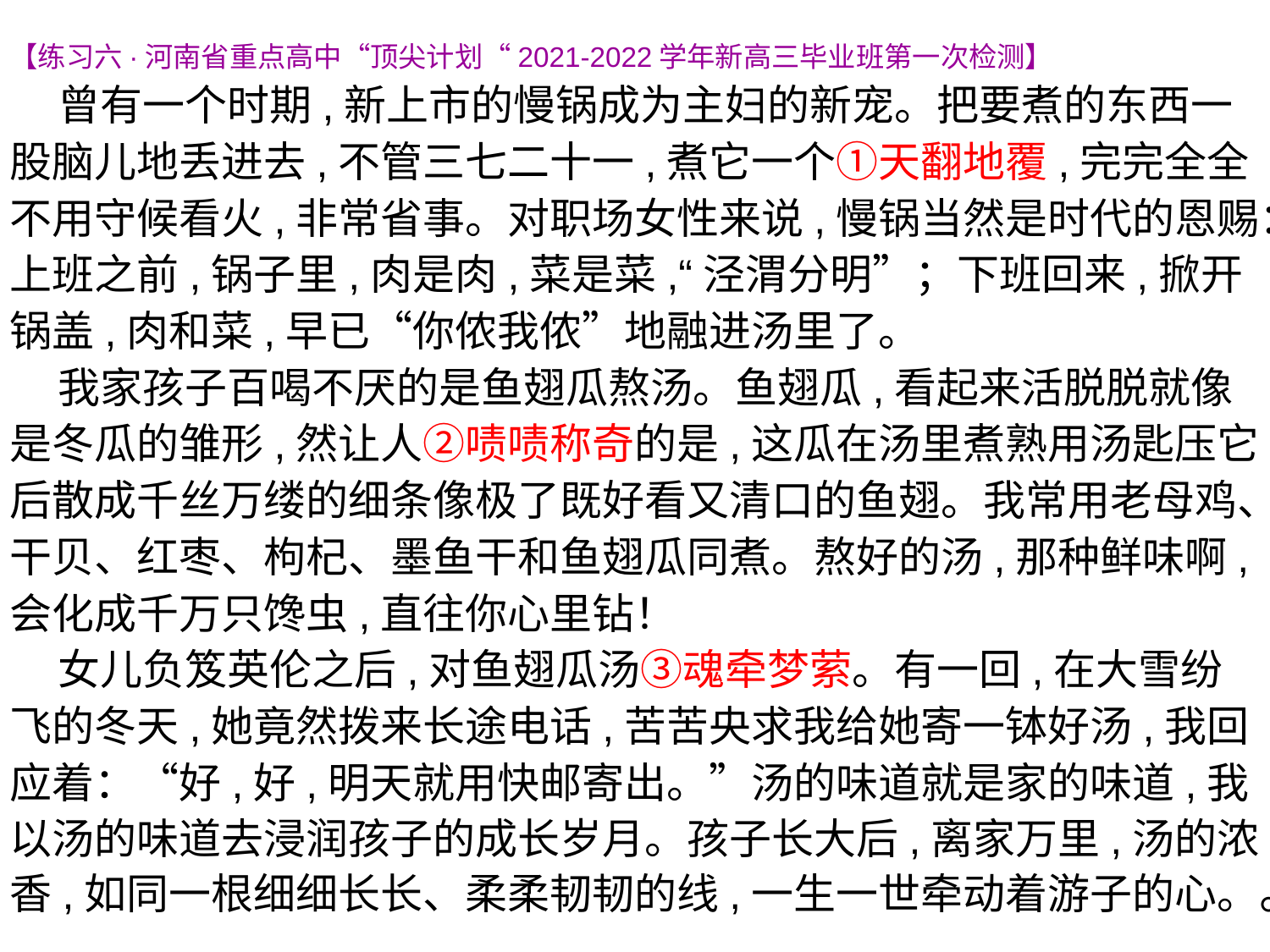

【练习六·河南省重点高中“顶尖计划“2021-2022学年新高三毕业班第一次检测】
    曾有一个时期,新上市的慢锅成为主妇的新宠。把要煮的东西一股脑儿地丢进去,不管三七二十一,煮它一个①天翻地覆,完完全全不用守候看火,非常省事。对职场女性来说,慢锅当然是时代的恩赐：上班之前,锅子里,肉是肉,菜是菜,“泾渭分明”；下班回来,掀开锅盖,肉和菜,早已“你侬我侬”地融进汤里了。
    我家孩子百喝不厌的是鱼翅瓜熬汤。鱼翅瓜,看起来活脱脱就像是冬瓜的雏形,然让人②啧啧称奇的是,这瓜在汤里煮熟用汤匙压它后散成千丝万缕的细条像极了既好看又清口的鱼翅。我常用老母鸡、干贝、红枣、枸杞、墨鱼干和鱼翅瓜同煮。熬好的汤,那种鲜味啊,会化成千万只馋虫,直往你心里钻！
    女儿负笈英伦之后,对鱼翅瓜汤③魂牵梦萦。有一回,在大雪纷飞的冬天,她竟然拨来长途电话,苦苦央求我给她寄一钵好汤,我回应着：“好,好,明天就用快邮寄出。”汤的味道就是家的味道,我以汤的味道去浸润孩子的成长岁月。孩子长大后,离家万里,汤的浓香,如同一根细细长长、柔柔韧韧的线,一生一世牵动着游子的心。。